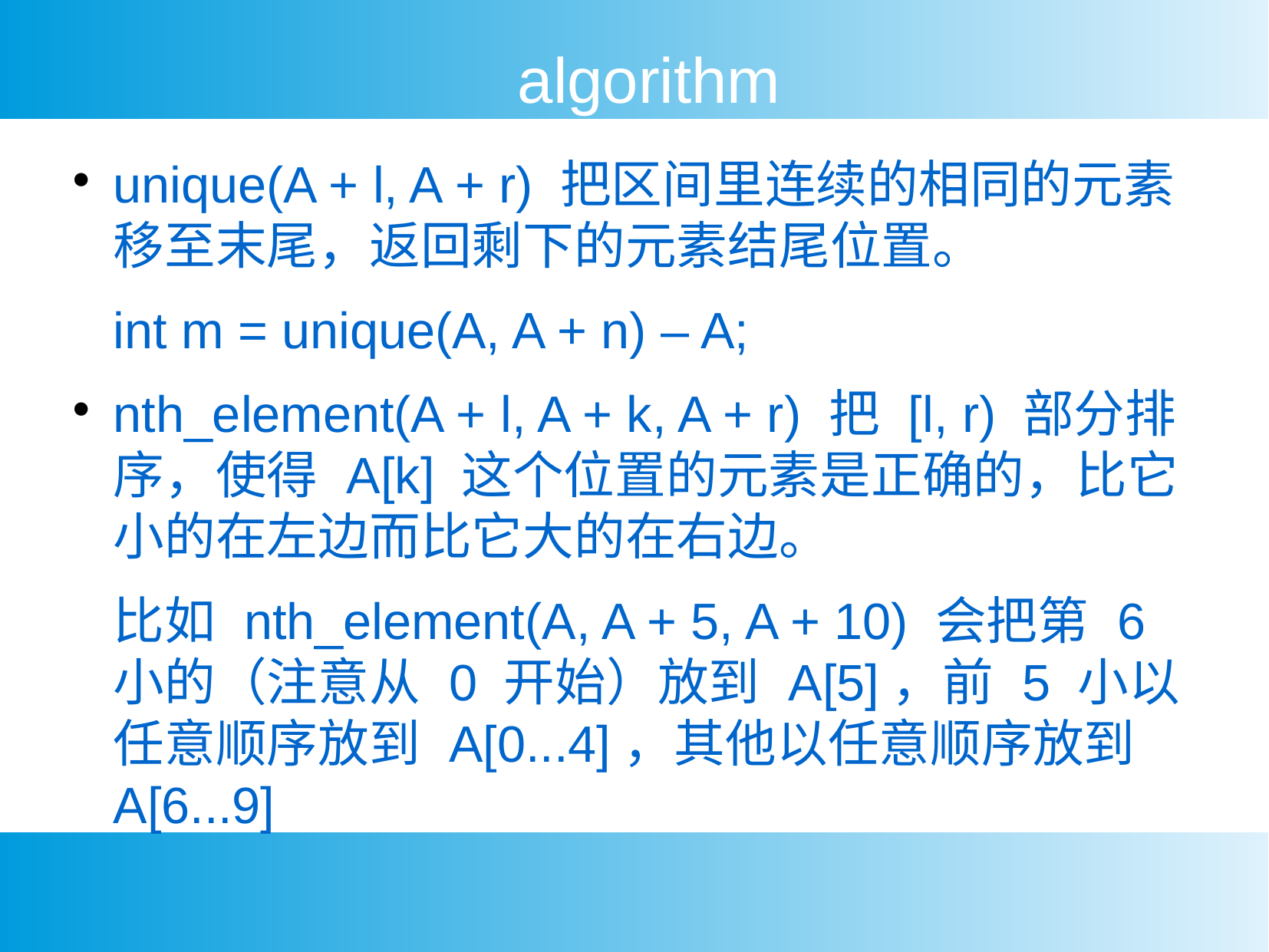

algorithm
unique(A + l, A + r) 把区间里连续的相同的元素移至末尾，返回剩下的元素结尾位置。
	int m = unique(A, A + n) – A;
nth_element(A + l, A + k, A + r) 把 [l, r) 部分排序，使得 A[k] 这个位置的元素是正确的，比它小的在左边而比它大的在右边。
	比如 nth_element(A, A + 5, A + 10) 会把第 6 小的（注意从 0 开始）放到 A[5]，前 5 小以任意顺序放到 A[0...4]，其他以任意顺序放到 A[6...9]